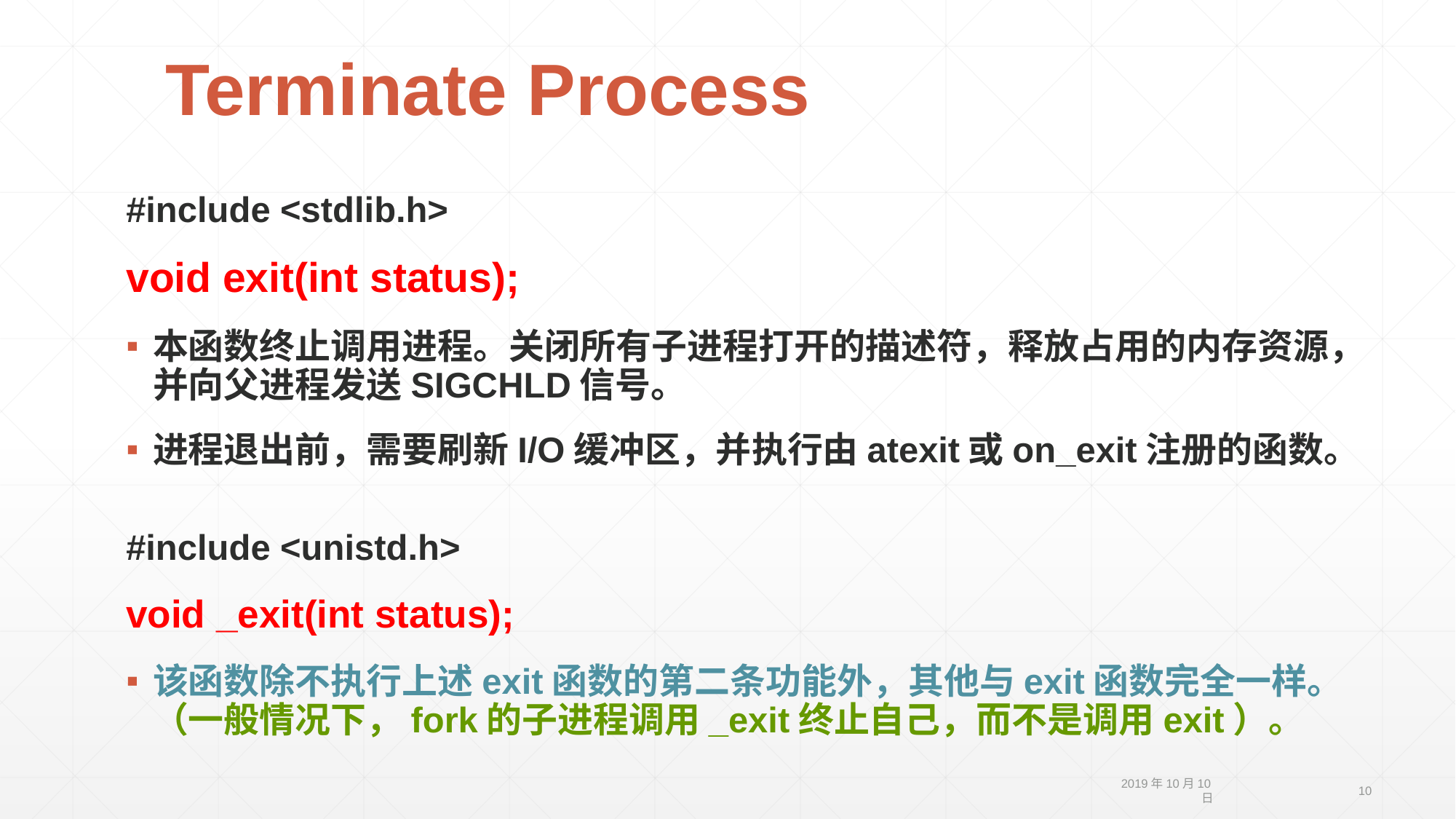

# Terminate Process
#include <stdlib.h>
void exit(int status);
本函数终止调用进程。关闭所有子进程打开的描述符，释放占用的内存资源，并向父进程发送SIGCHLD信号。
进程退出前，需要刷新I/O缓冲区，并执行由atexit或on_exit注册的函数。

#include <unistd.h>
void _exit(int status);
该函数除不执行上述exit函数的第二条功能外，其他与exit函数完全一样。（一般情况下，fork的子进程调用_exit终止自己，而不是调用exit）。
2019年10月10日
10